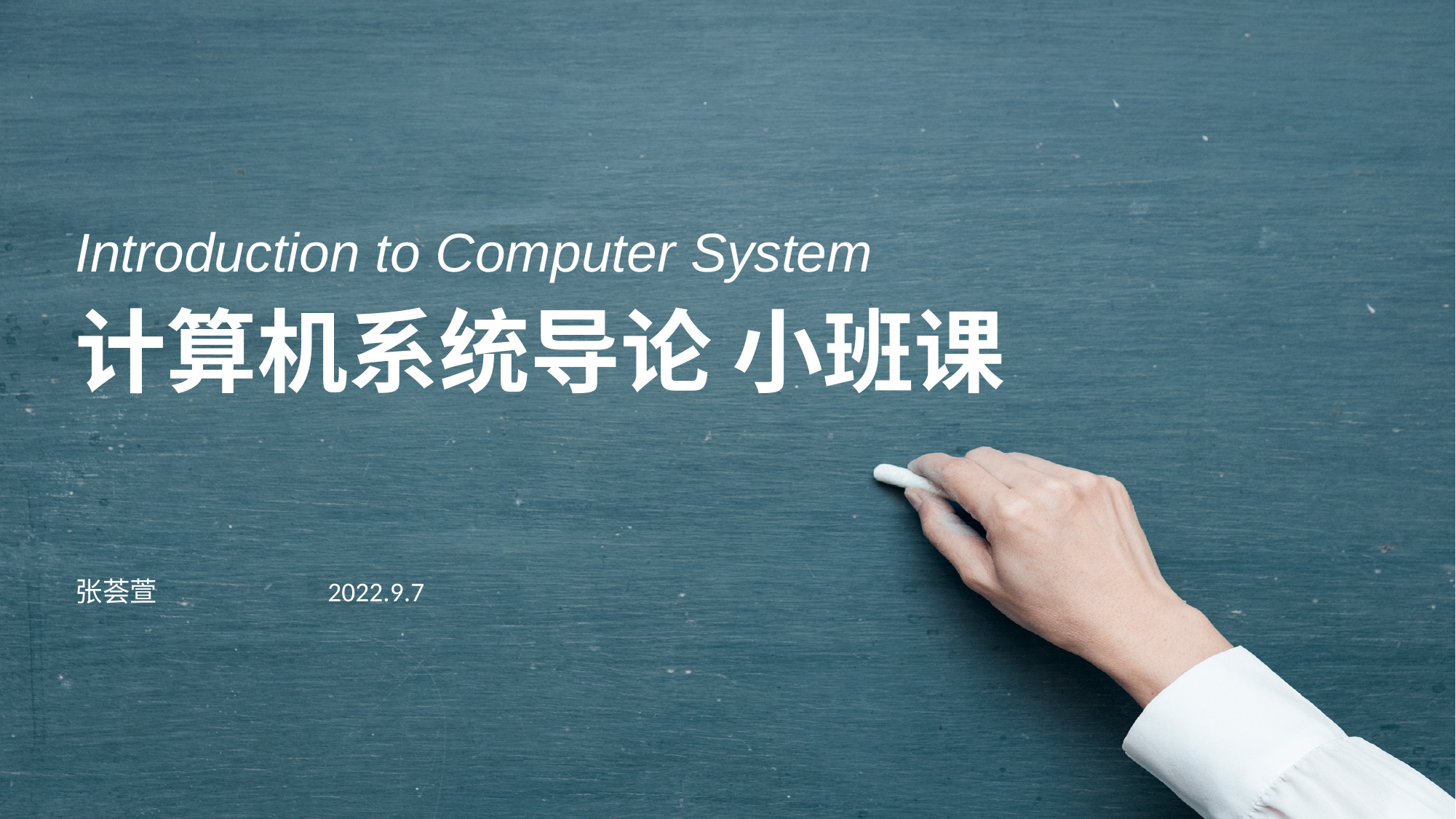

Introduction to Computer System
计算机系统导论 小班课
张荟萱
2022.9.7